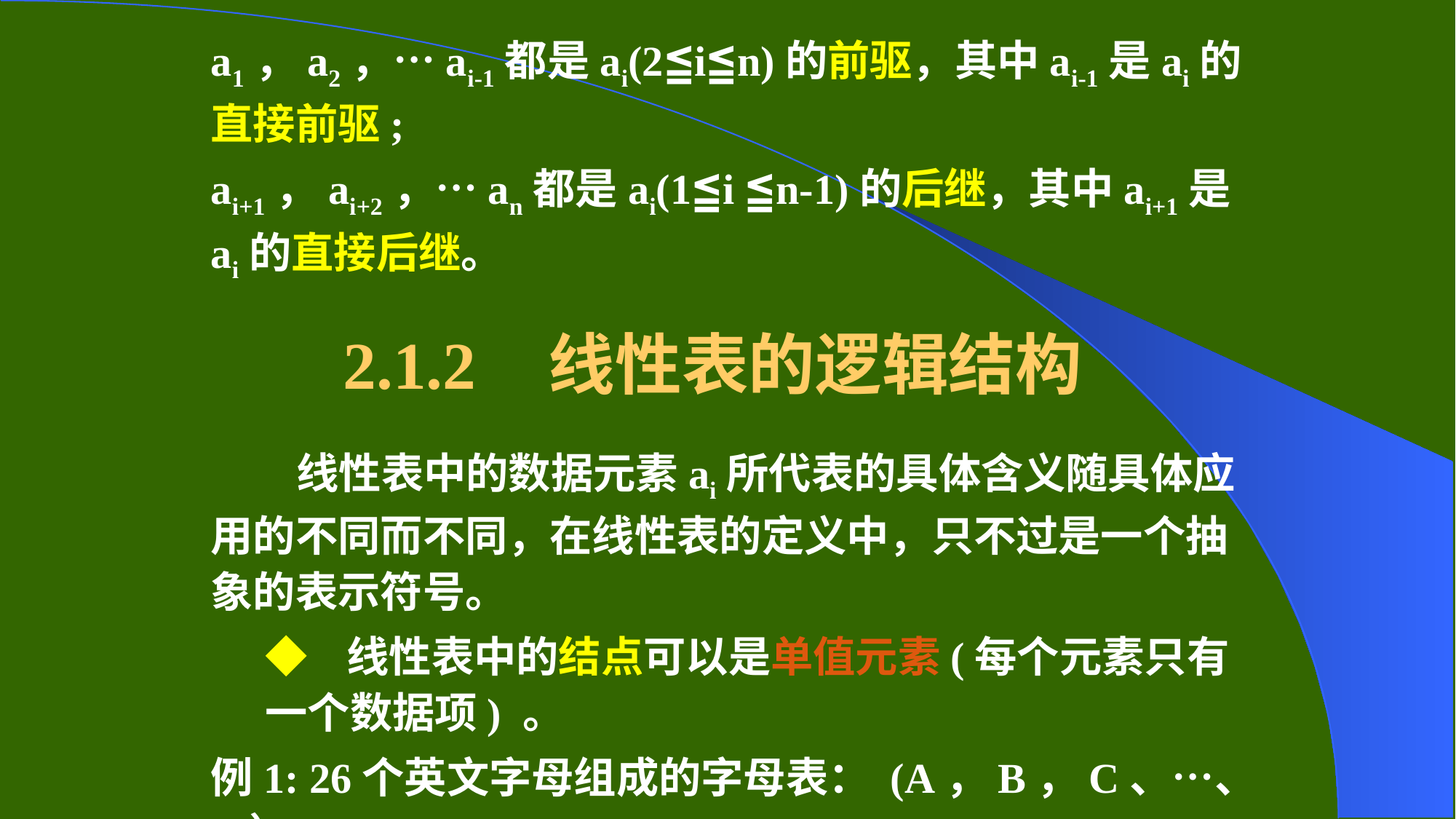

a1，a2，…ai-1都是ai(2≦i≦n)的前驱，其中ai-1是ai的直接前驱;
ai+1，ai+2，…an都是ai(1≦i ≦n-1)的后继，其中ai+1是ai的直接后继。
# 2.1.2   线性表的逻辑结构
        线性表中的数据元素ai所代表的具体含义随具体应用的不同而不同，在线性表的定义中，只不过是一个抽象的表示符号。
◆   线性表中的结点可以是单值元素(每个元素只有一个数据项) 。
例1: 26个英文字母组成的字母表： (A，B，C、…、Z）